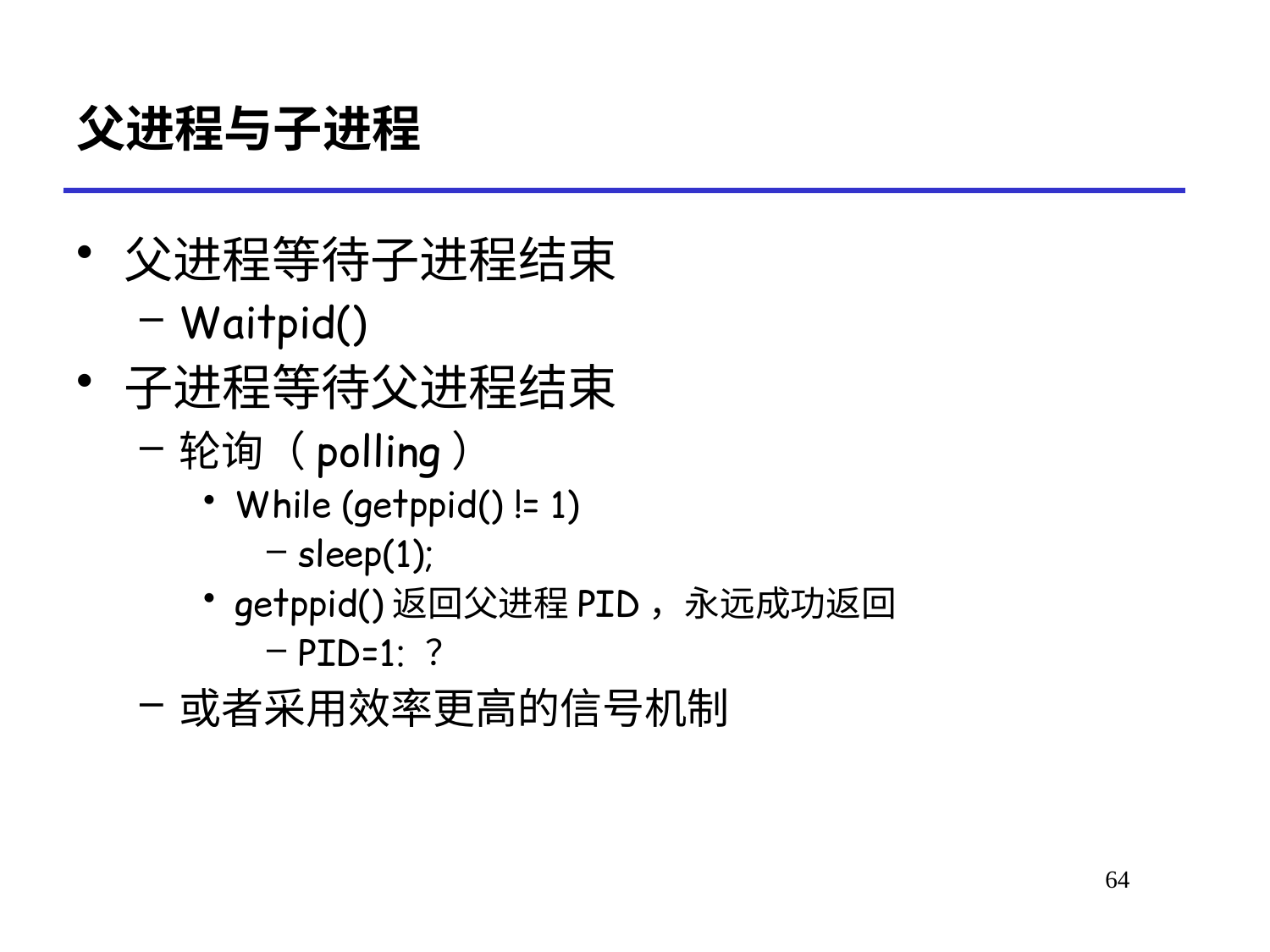

# 父进程与子进程
父进程等待子进程结束
Waitpid()
子进程等待父进程结束
轮询（polling）
While (getppid() != 1)
sleep(1);
getppid()返回父进程PID，永远成功返回
PID=1: ？
或者采用效率更高的信号机制
64